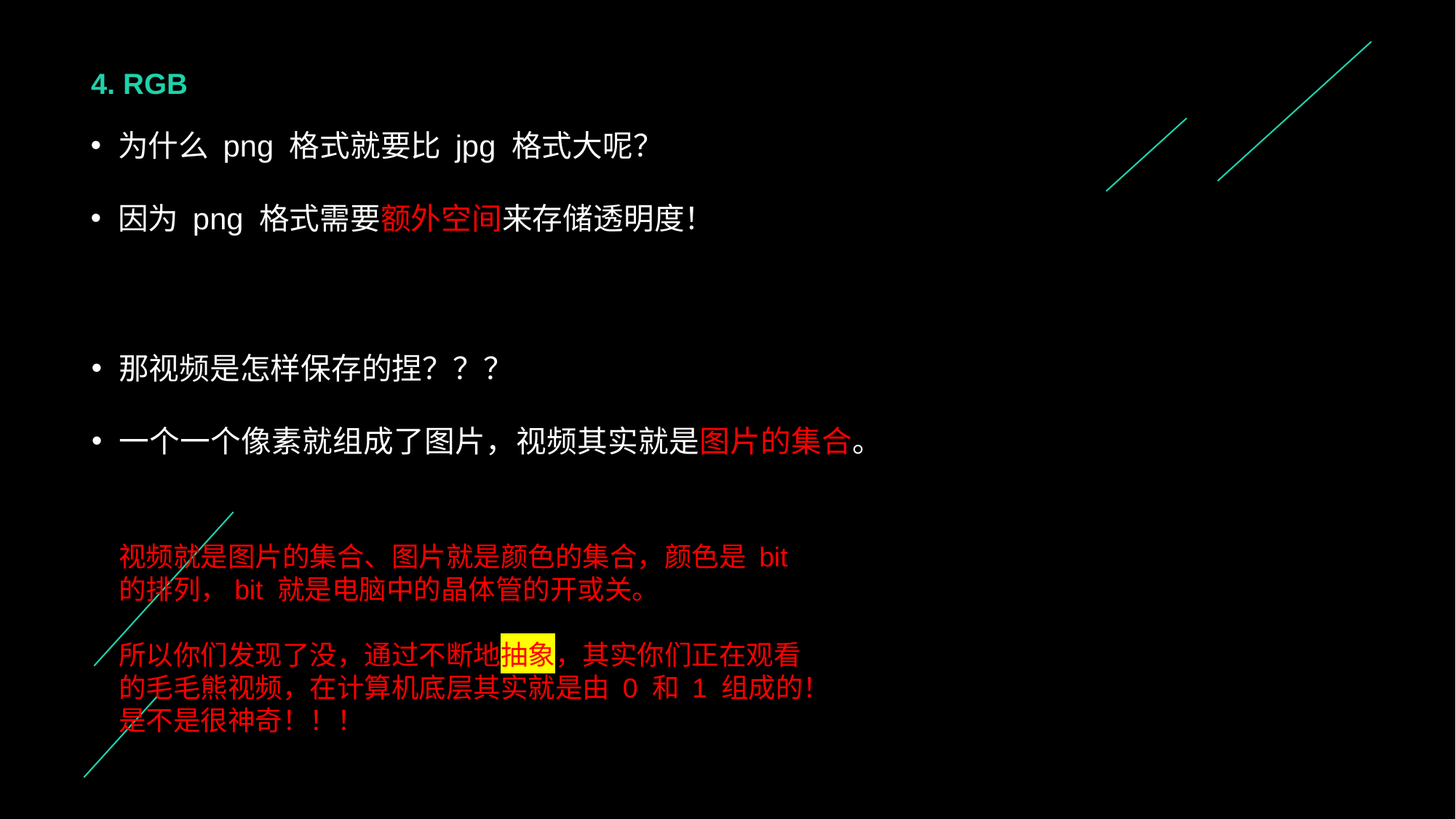

# 4. RGB
为什么 png 格式就要比 jpg 格式大呢？
因为 png 格式需要额外空间来存储透明度！
那视频是怎样保存的捏？？？
一个一个像素就组成了图片，视频其实就是图片的集合。
视频就是图片的集合、图片就是颜色的集合，颜色是 bit 的排列，bit 就是电脑中的晶体管的开或关。

所以你们发现了没，通过不断地抽象，其实你们正在观看的毛毛熊视频，在计算机底层其实就是由 0 和 1 组成的！是不是很神奇！！！